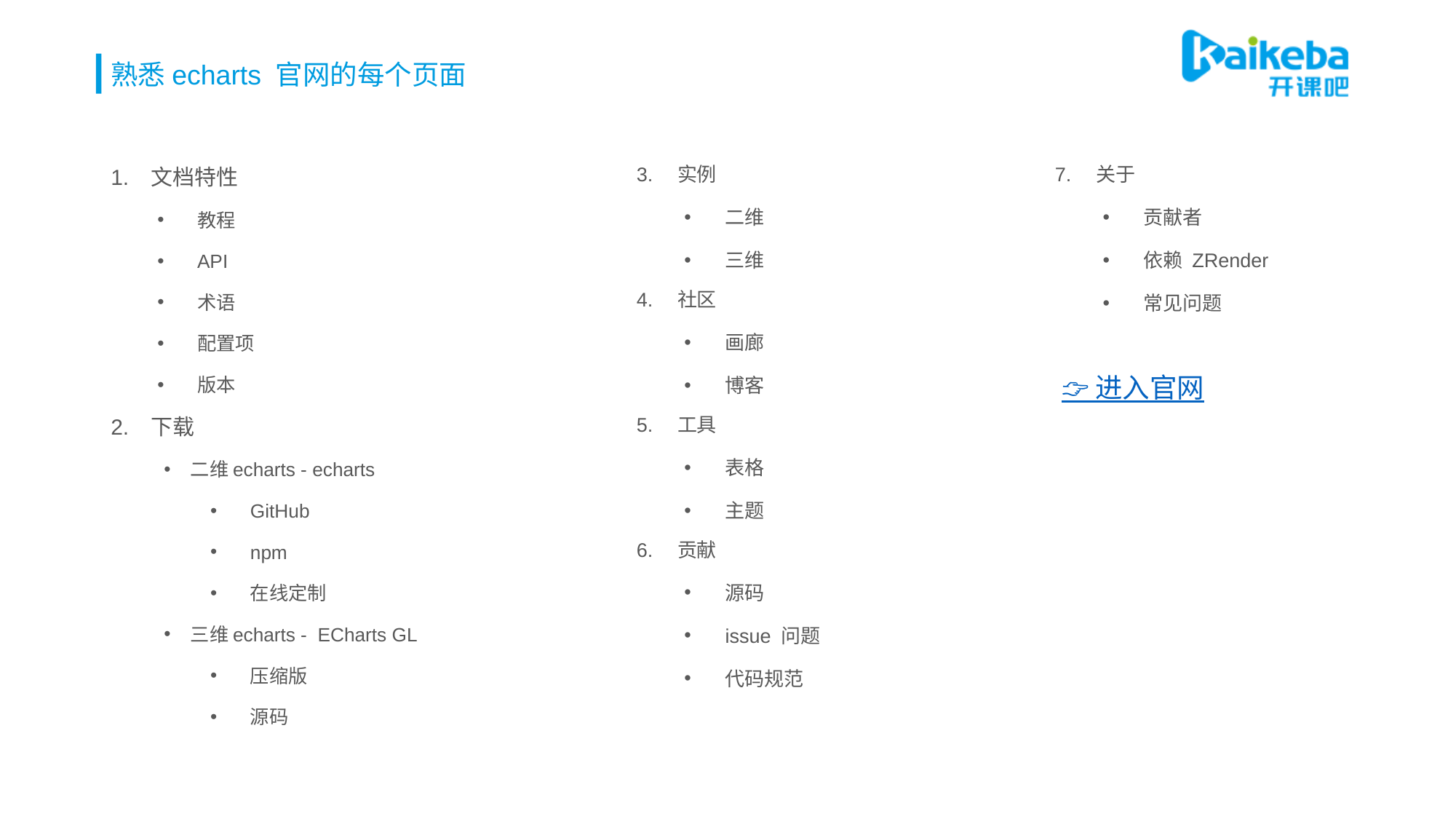

# 熟悉echarts 官网的每个页面
文档特性
教程
API
术语
配置项
版本
下载
二维echarts - echarts
GitHub
npm
在线定制
三维echarts -  ECharts GL
压缩版
源码

实例
二维
三维
社区
画廊
博客
工具
表格
主题
贡献
源码
issue 问题
代码规范

关于
贡献者
依赖 ZRender
常见问题

👉 进入官网